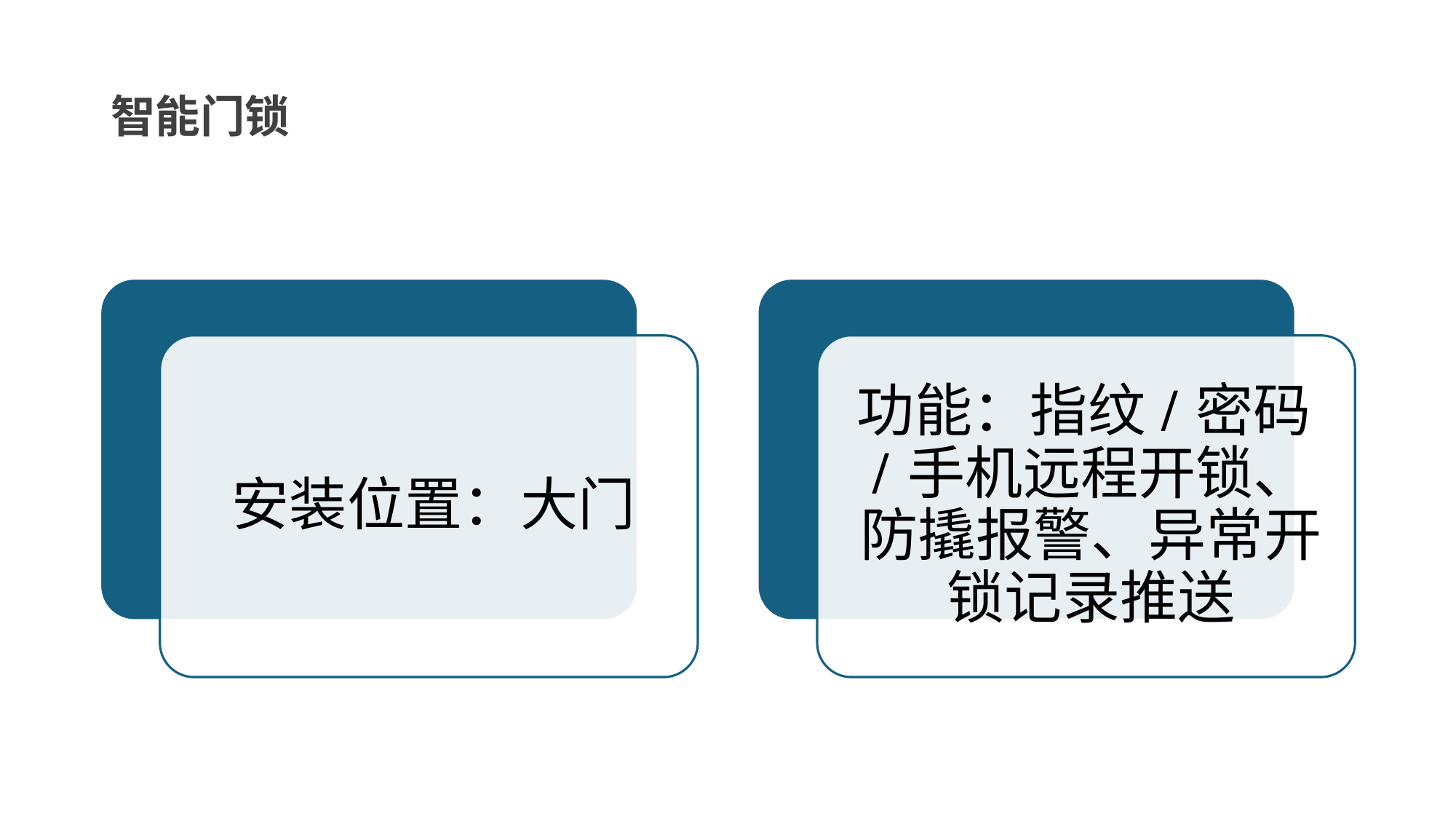

# 智能门锁
安装位置：大门
功能：指纹/密码/手机远程开锁、防撬报警、异常开锁记录推送